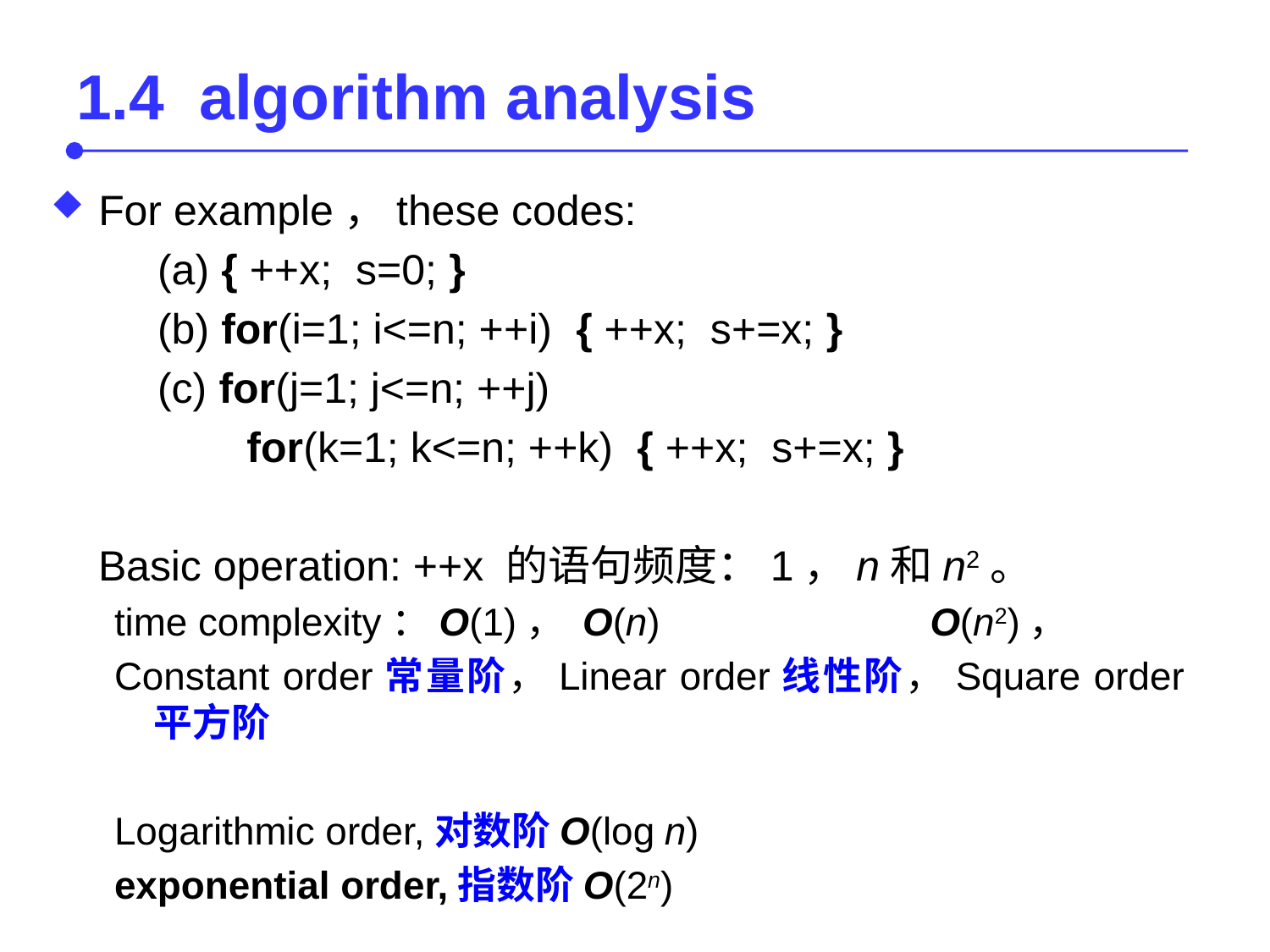

# 1.4  algorithm analysis
For example，these codes:
         (a) { ++x;  s=0; }
         (b) for(i=1; i<=n; ++i)  { ++x;  s+=x; }
         (c) for(j=1; j<=n; ++j)
            　  for(k=1; k<=n; ++k)  { ++x;  s+=x; }

    Basic operation: ++x 的语句频度：1，n和n2。
time complexity：O(1)， O(n)                         O(n2)，
Constant order常量阶，Linear order线性阶，Square order平方阶

Logarithmic order,对数阶O(log n)
exponential order,指数阶O(2n)